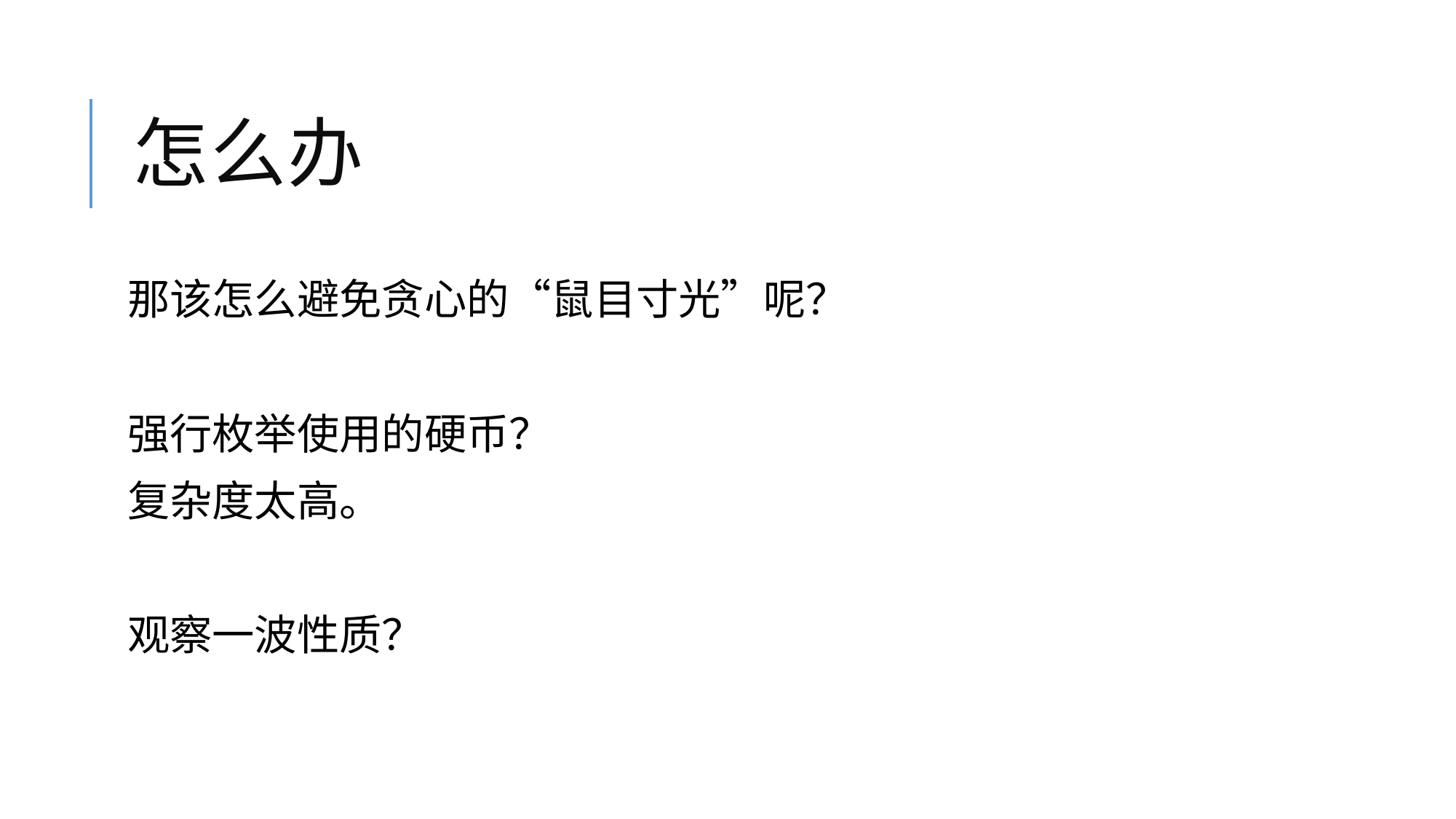

# 怎么办
那该怎么避免贪心的“鼠目寸光”呢？

强行枚举使用的硬币？
复杂度太高。

观察一波性质？